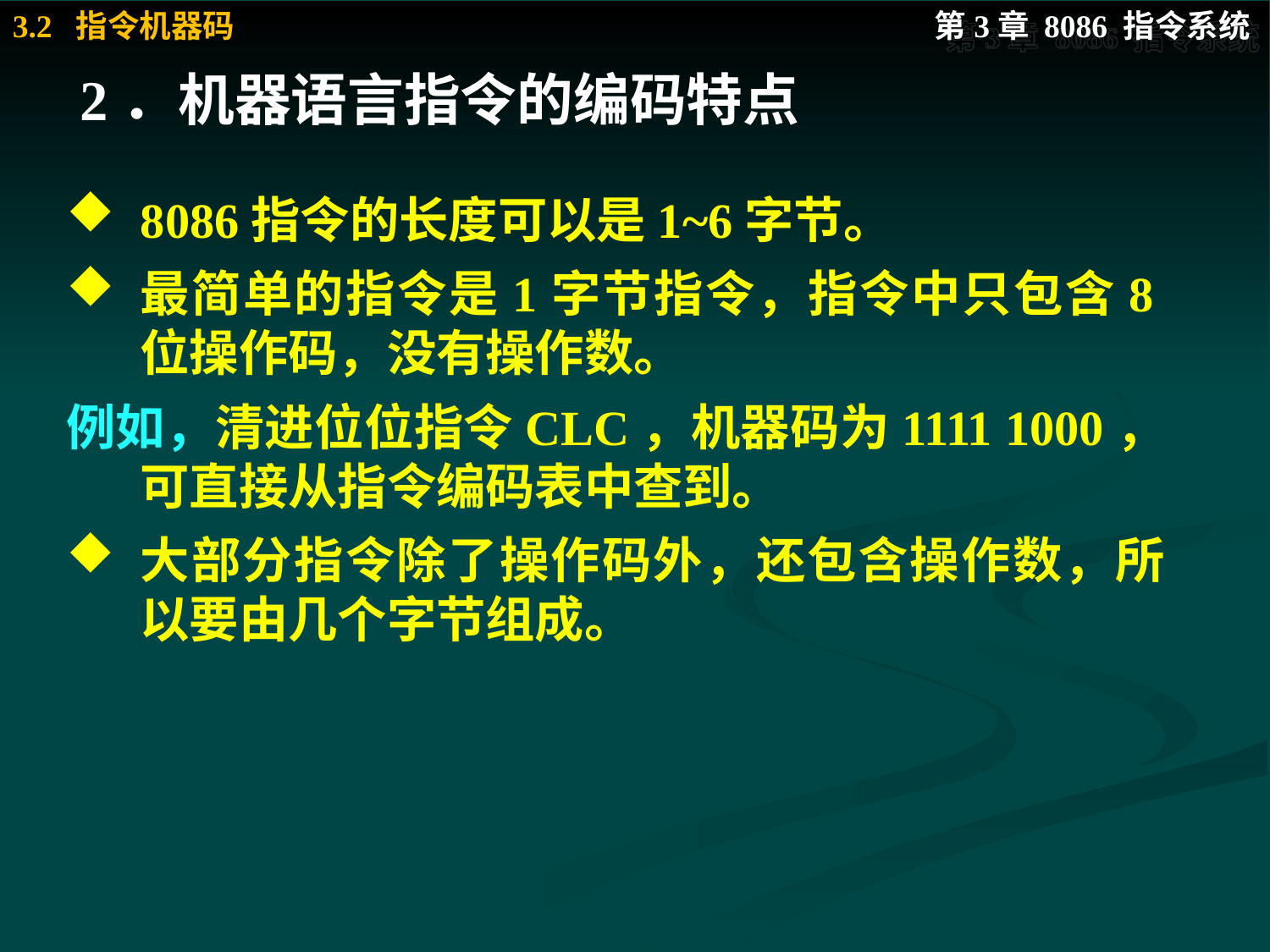

# 2．机器语言指令的编码特点
8086指令的长度可以是1~6字节。
最简单的指令是1字节指令，指令中只包含8位操作码，没有操作数。
例如，清进位位指令CLC，机器码为1111 1000，可直接从指令编码表中查到。
大部分指令除了操作码外，还包含操作数，所以要由几个字节组成。